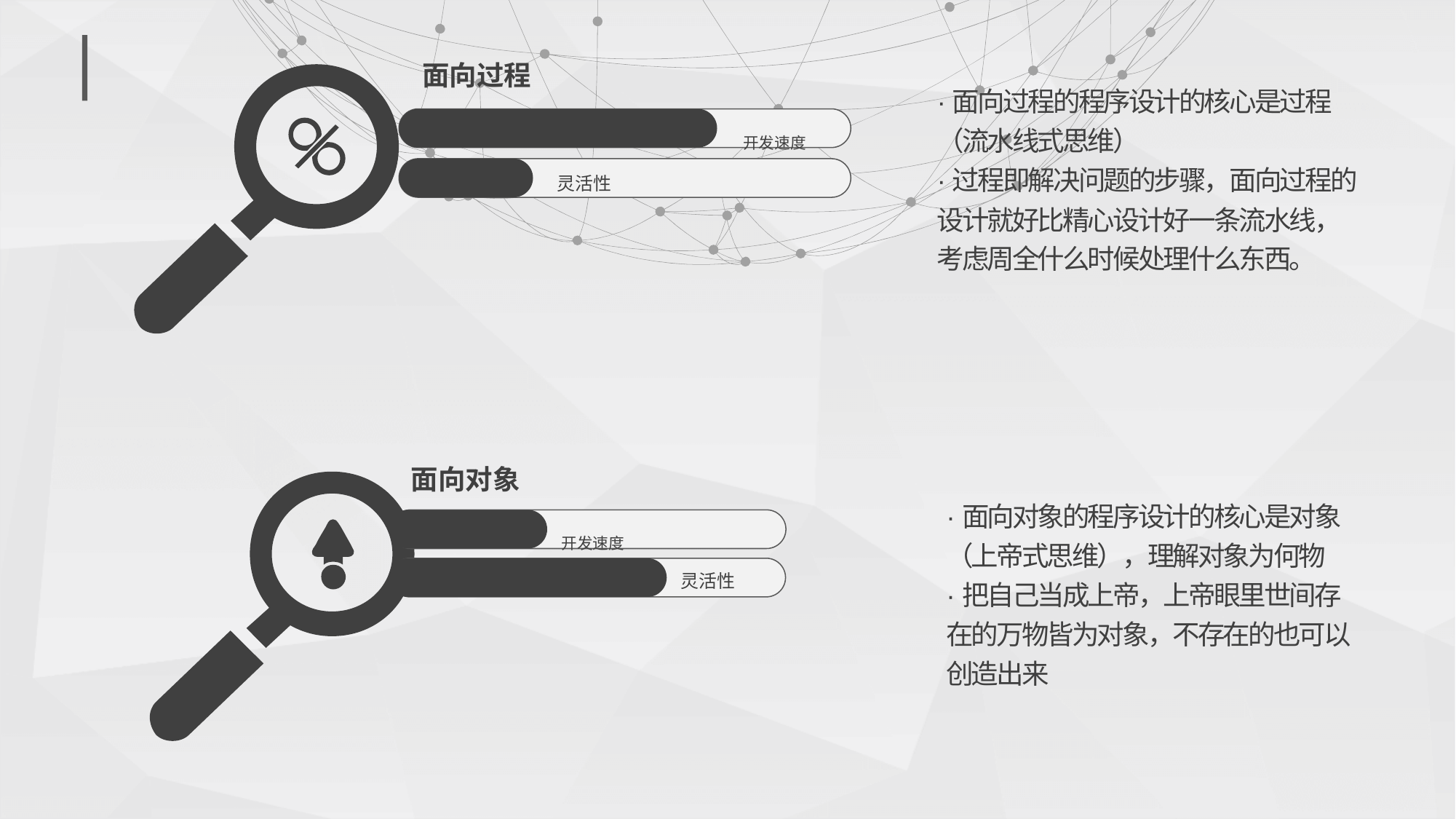

面向过程
·面向过程的程序设计的核心是过程（流水线式思维）
·过程即解决问题的步骤，面向过程的设计就好比精心设计好一条流水线，考虑周全什么时候处理什么东西。

开发速度

灵活性

面向对象
·面向对象的程序设计的核心是对象（上帝式思维），理解对象为何物
·把自己当成上帝，上帝眼里世间存在的万物皆为对象，不存在的也可以创造出来
开发速度

灵活性